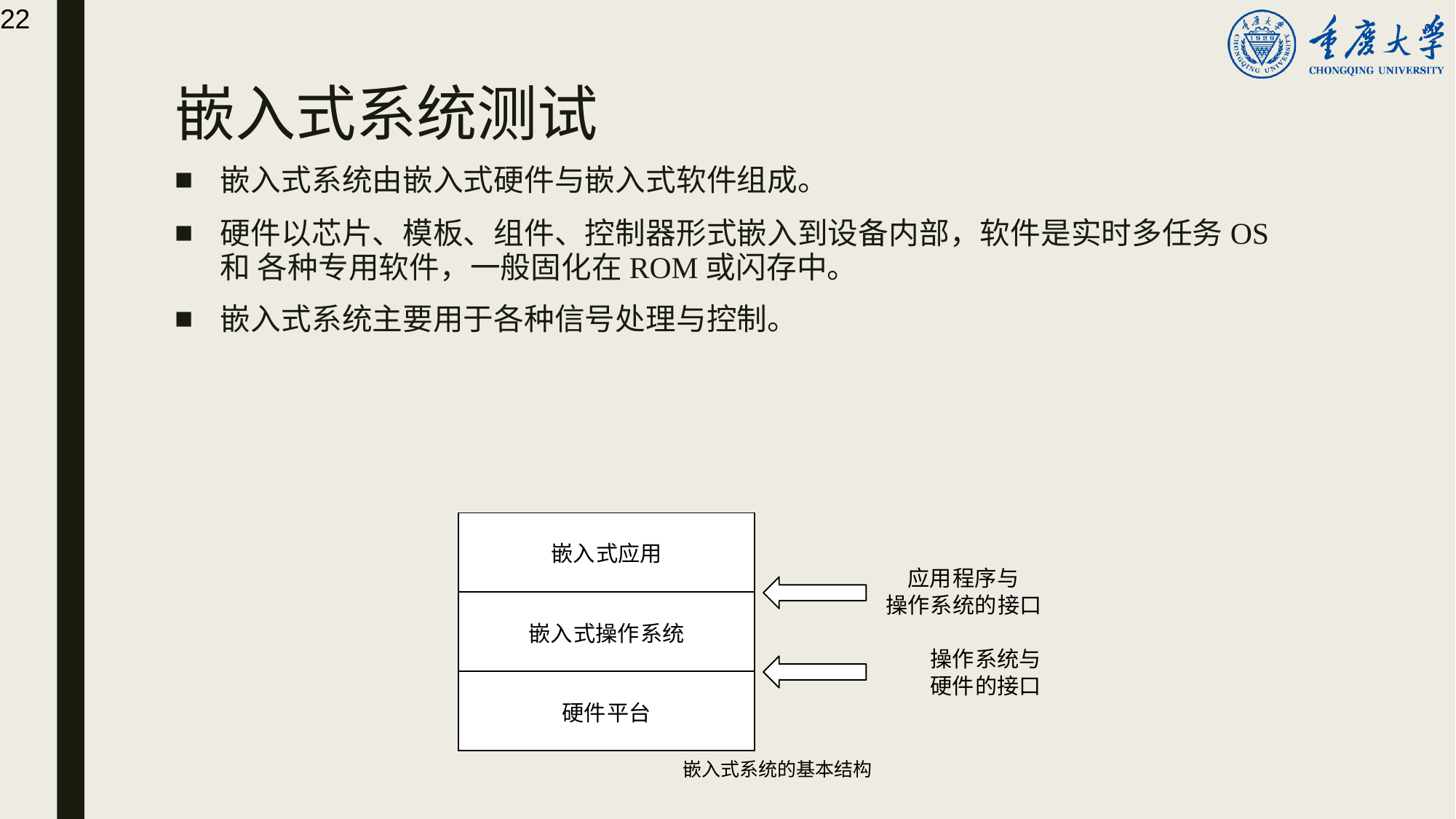

22
# 嵌入式系统测试
嵌入式系统由嵌入式硬件与嵌入式软件组成。
硬件以芯片、模板、组件、控制器形式嵌入到设备内部，软件是实时多任务OS和 各种专用软件，一般固化在ROM或闪存中。
嵌入式系统主要用于各种信号处理与控制。
| 嵌入式应用 |
| --- |
| 嵌入式操作系统 |
| 硬件平台 |
应用程序与 操作系统的接口

操作系统与
硬件的接口

嵌入式系统的基本结构